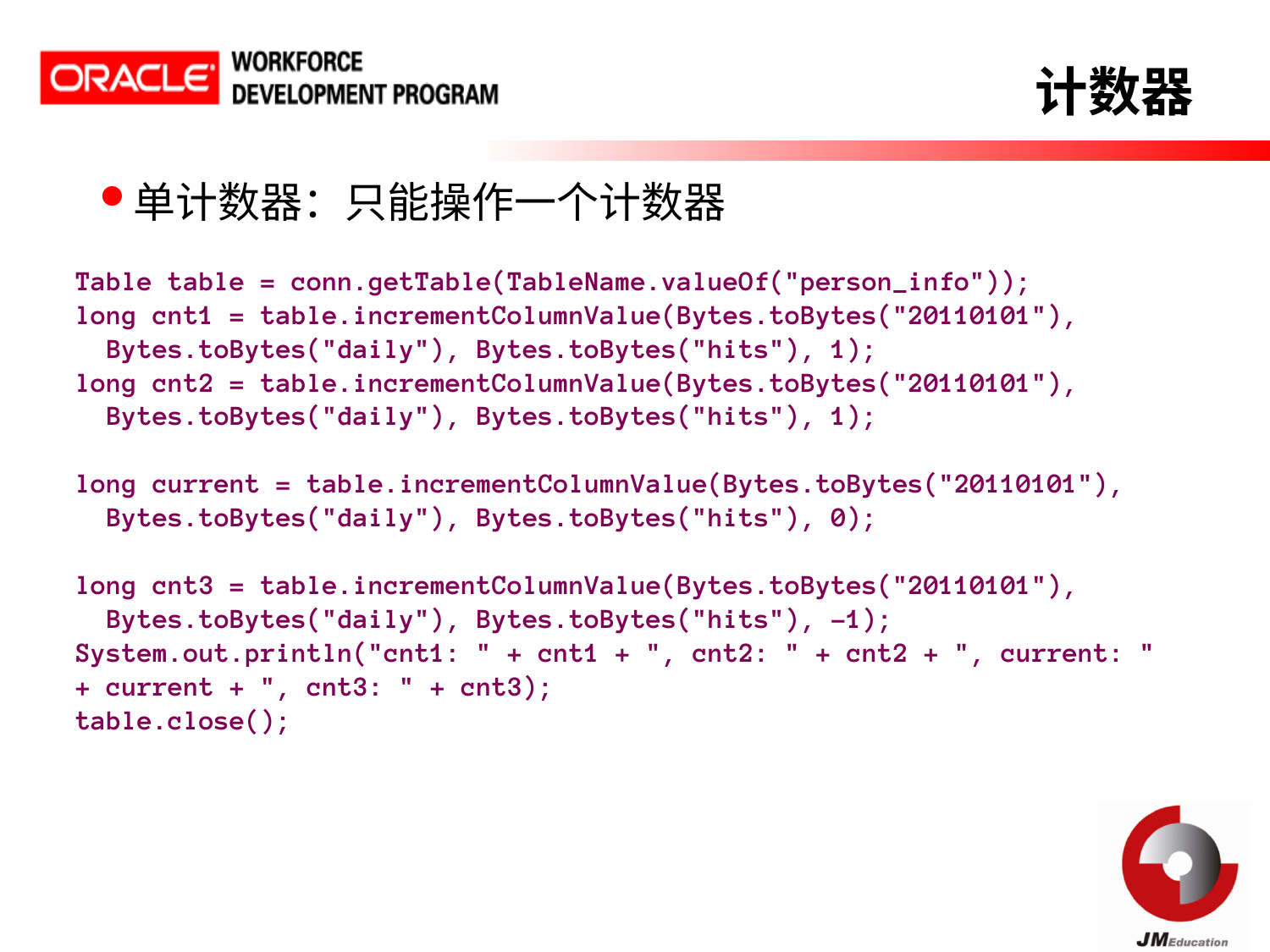

计数器
单计数器：只能操作一个计数器
Table table = conn.getTable(TableName.valueOf("person_info"));
long cnt1 = table.incrementColumnValue(Bytes.toBytes("20110101"),
  Bytes.toBytes("daily"), Bytes.toBytes("hits"), 1);
long cnt2 = table.incrementColumnValue(Bytes.toBytes("20110101"),
  Bytes.toBytes("daily"), Bytes.toBytes("hits"), 1);

long current = table.incrementColumnValue(Bytes.toBytes("20110101"),
  Bytes.toBytes("daily"), Bytes.toBytes("hits"), 0);

long cnt3 = table.incrementColumnValue(Bytes.toBytes("20110101"),
  Bytes.toBytes("daily"), Bytes.toBytes("hits"), -1);
System.out.println("cnt1: " + cnt1 + ", cnt2: " + cnt2 + ", current: " + current + ", cnt3: " + cnt3);
table.close();